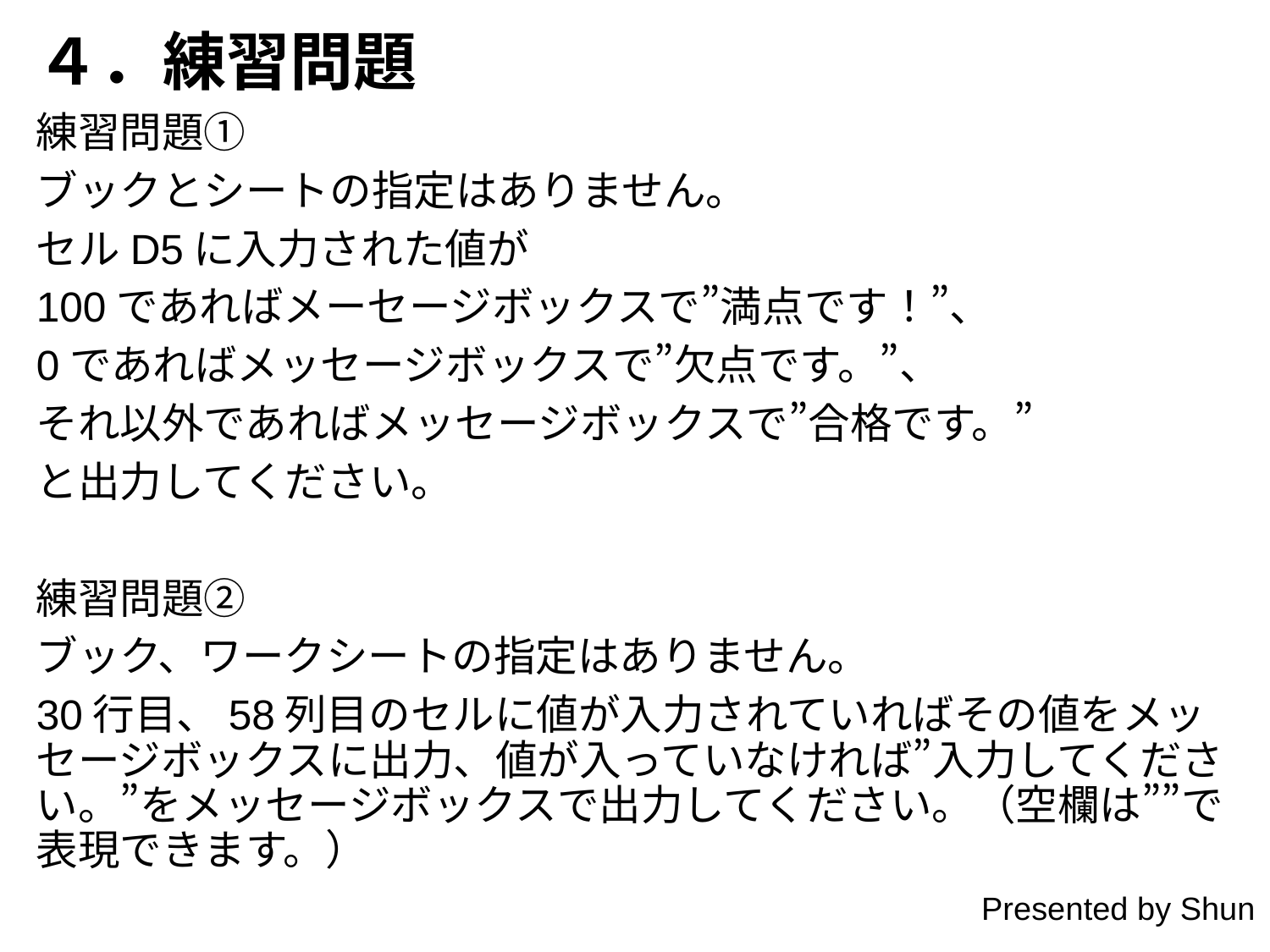

４．練習問題
練習問題①
ブックとシートの指定はありません。
セルD5に入力された値が
100であればメーセージボックスで”満点です！”、
0であればメッセージボックスで”欠点です。”、
それ以外であればメッセージボックスで”合格です。”
と出力してください。

練習問題②
ブック、ワークシートの指定はありません。
30行目、58列目のセルに値が入力されていればその値をメッセージボックスに出力、値が入っていなければ”入力してください。”をメッセージボックスで出力してください。（空欄は””で表現できます。）
Presented by Shun